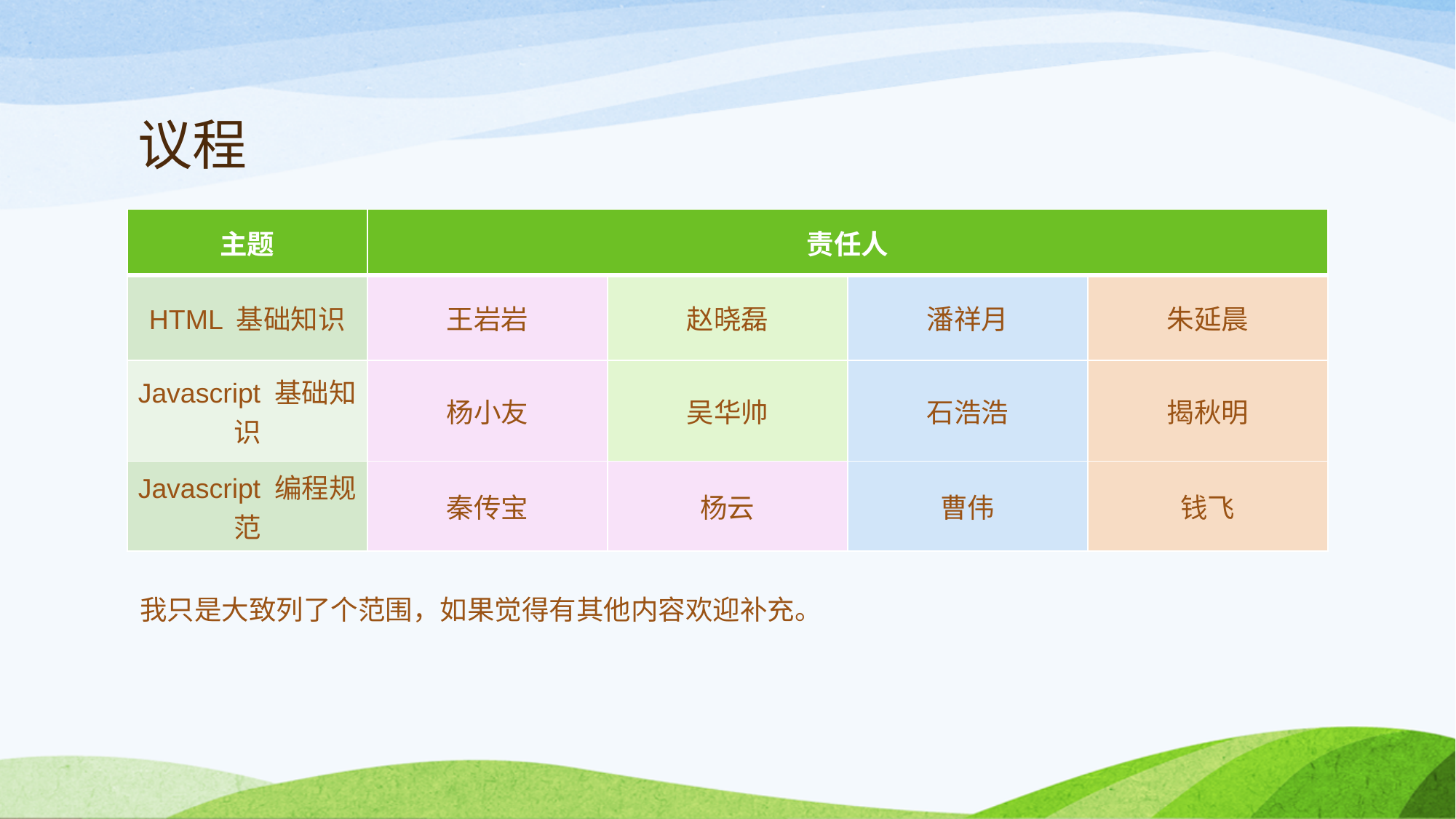

# 议程
| 主题 | 责任人 |  |  |  |
| --- | --- | --- | --- | --- |
| HTML 基础知识 | 王岩岩 | 赵晓磊 | 潘祥月 | 朱延晨 |
| Javascript 基础知识 | 杨小友 | 吴华帅 | 石浩浩 | 揭秋明 |
| Javascript 编程规范 | 秦传宝 | 杨云 | 曹伟 | 钱飞 |
我只是大致列了个范围，如果觉得有其他内容欢迎补充。